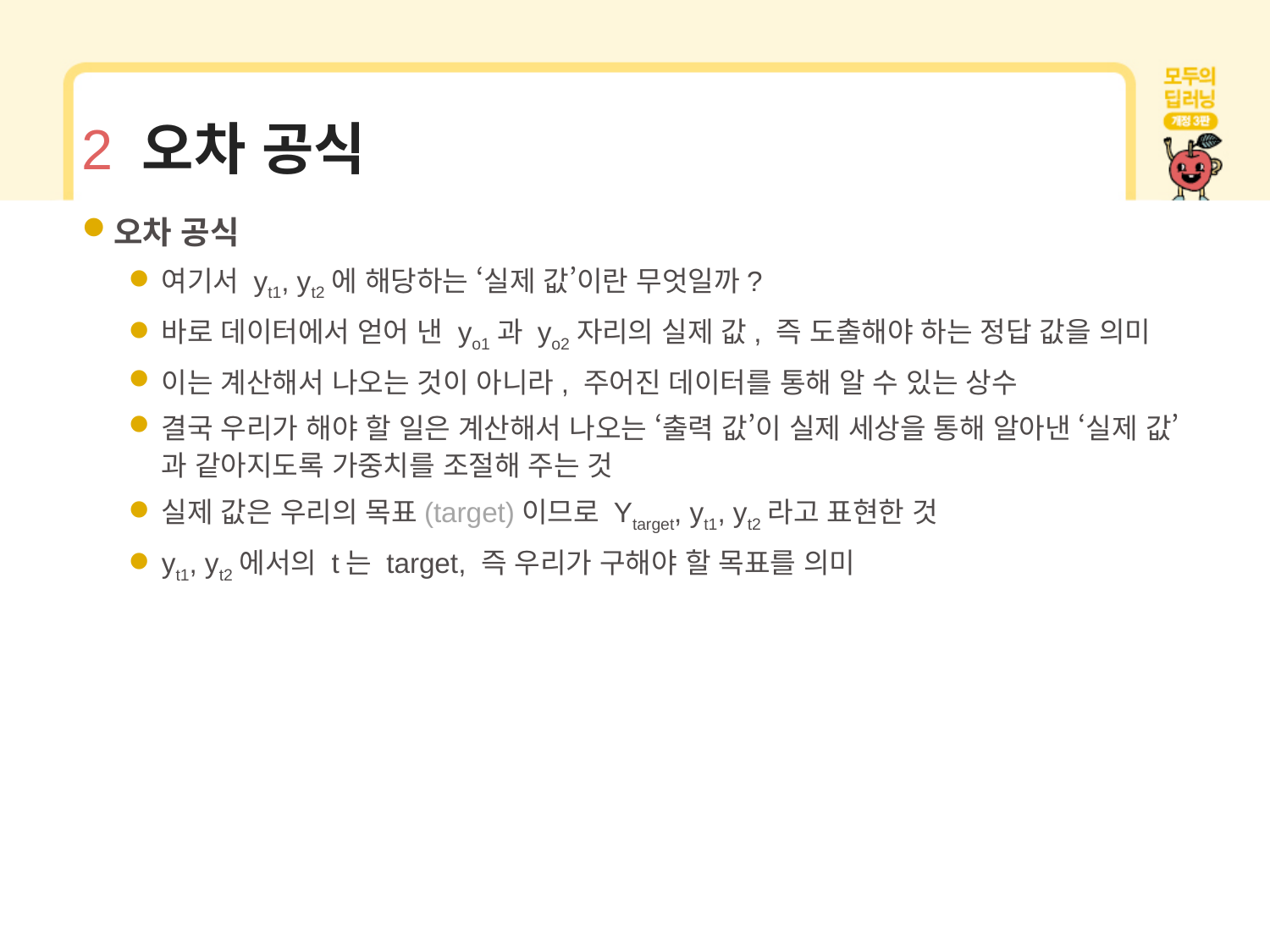

# 2 오차 공식
오차 공식
여기서 yt1, yt2에 해당하는 ‘실제 값’이란 무엇일까?
바로 데이터에서 얻어 낸 yo1과 yo2자리의 실제 값, 즉 도출해야 하는 정답 값을 의미
이는 계산해서 나오는 것이 아니라, 주어진 데이터를 통해 알 수 있는 상수
결국 우리가 해야 할 일은 계산해서 나오는 ‘출력 값’이 실제 세상을 통해 알아낸 ‘실제 값’과 같아지도록 가중치를 조절해 주는 것
실제 값은 우리의 목표(target)이므로 Ytarget, yt1, yt2라고 표현한 것
yt1, yt2에서의 t는 target, 즉 우리가 구해야 할 목표를 의미